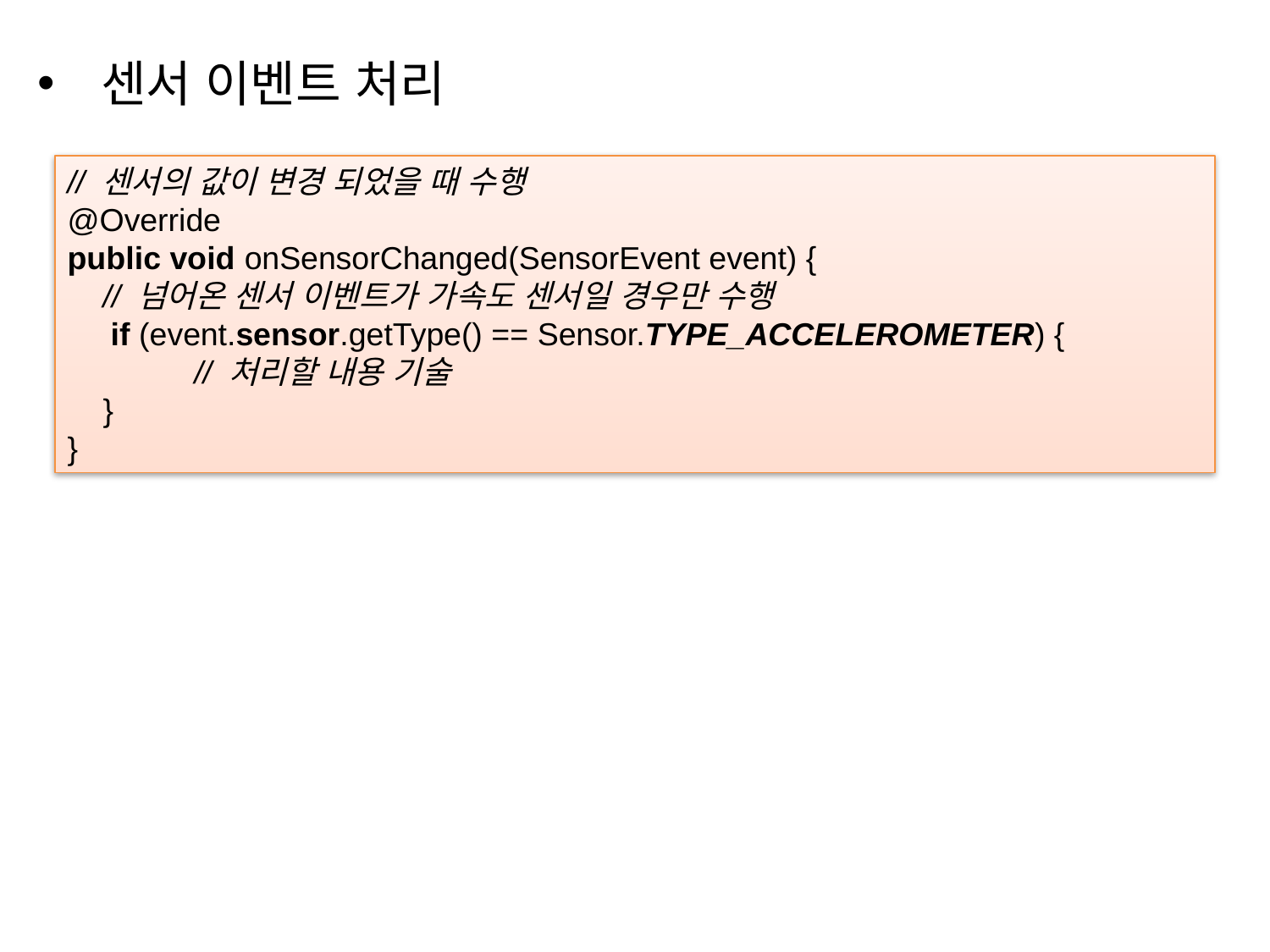

센서 이벤트 처리

// 센서의 값이 변경 되었을 때 수행
@Override
public void onSensorChanged(SensorEvent event) {
    // 넘어온 센서 이벤트가 가속도 센서일 경우만 수행
    if (event.sensor.getType() == Sensor.TYPE_ACCELEROMETER) {
	// 처리할 내용 기술
    }
}